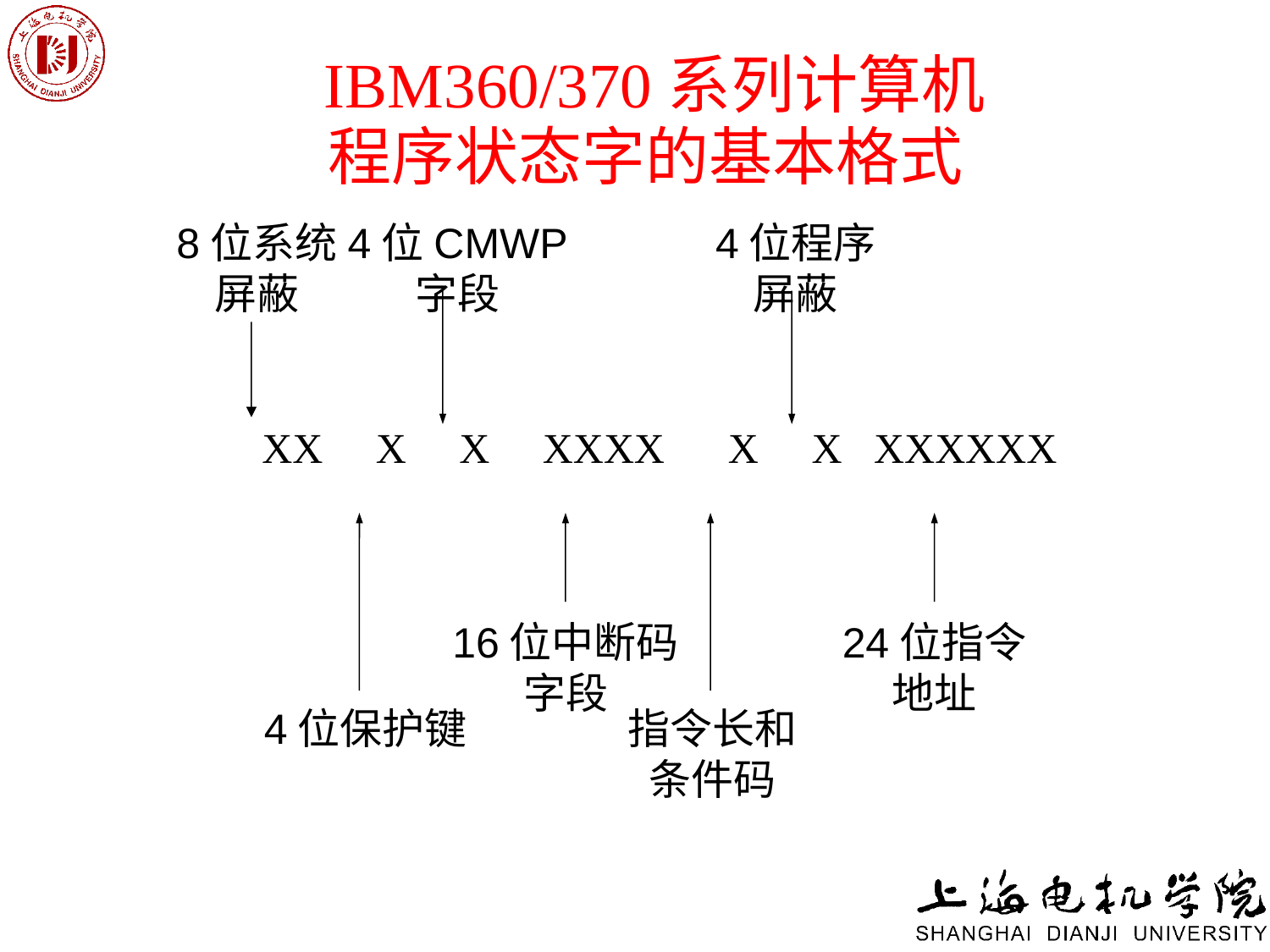

# IBM360/370系列计算机 程序状态字的基本格式
8位系统
屏蔽
4位CMWP
字段
4位程序
屏蔽

            XX     X     X     XXXX      X     X   XXXXXX

16位中断码
字段
24位指令
地址
4位保护键
指令长和
条件码